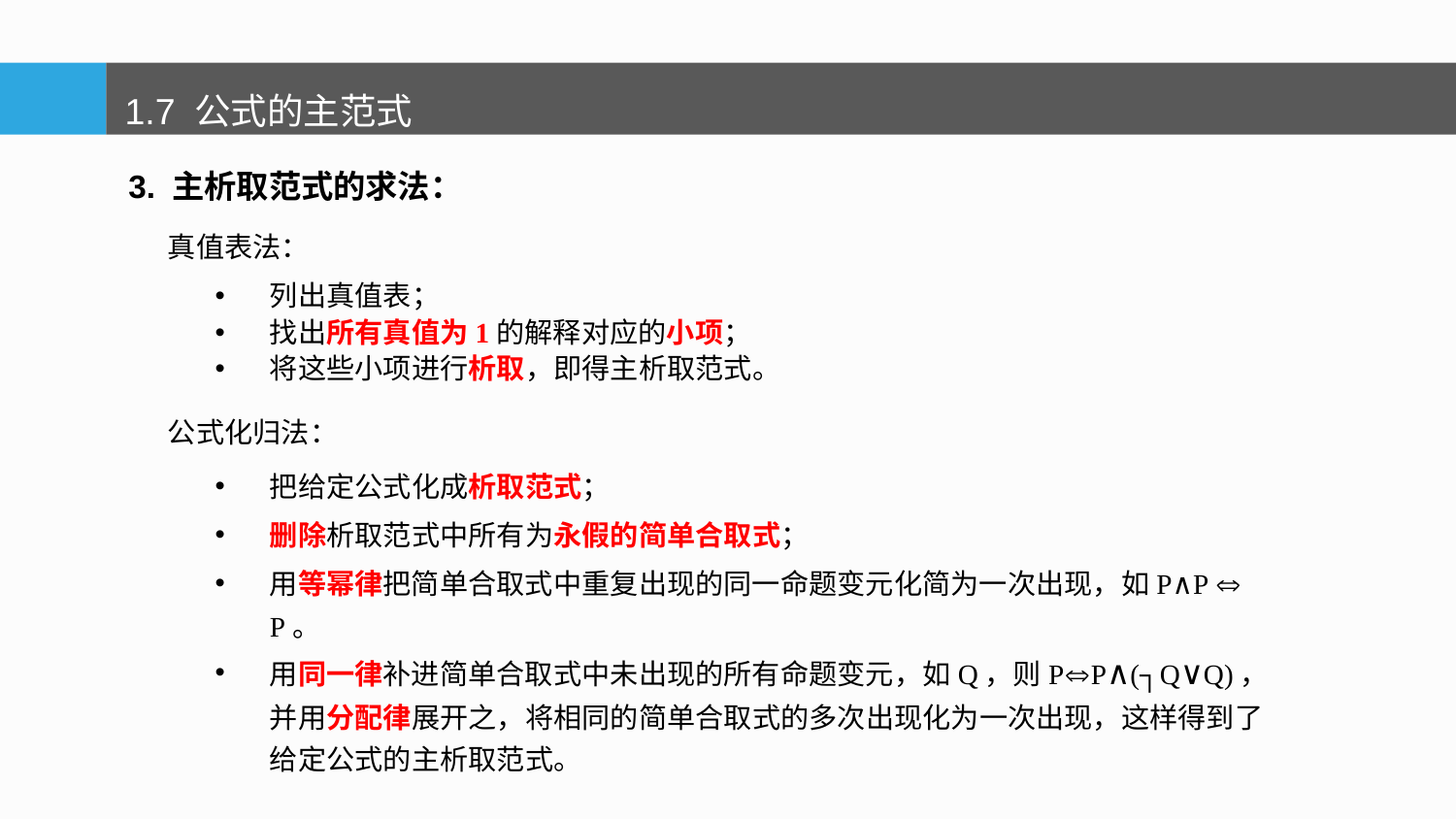

1.7 公式的主范式

3. 主析取范式的求法：

真值表法：
列出真值表；
找出所有真值为1的解释对应的小项；
将这些小项进行析取，即得主析取范式。

公式化归法：
把给定公式化成析取范式；
删除析取范式中所有为永假的简单合取式；
用等幂律把简单合取式中重复出现的同一命题变元化简为一次出现，如P∧P ⇔ P。
用同一律补进简单合取式中未出现的所有命题变元，如Q，则P⇔P∧(┐Q∨Q)，并用分配律展开之，将相同的简单合取式的多次出现化为一次出现，这样得到了给定公式的主析取范式。